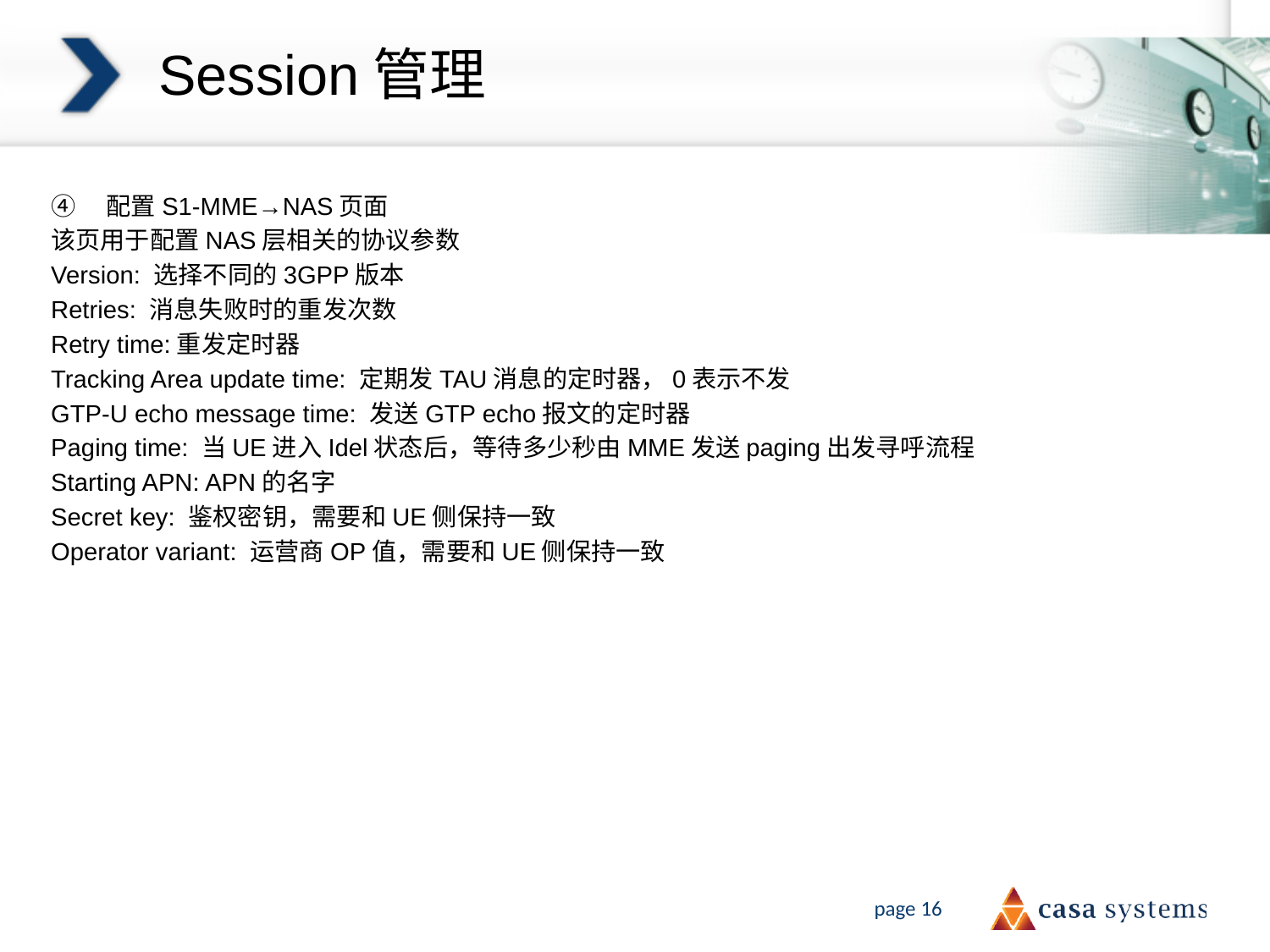

# Session管理

④　配置S1-MME→NAS页面
该页用于配置NAS层相关的协议参数
Version: 选择不同的3GPP版本
Retries: 消息失败时的重发次数
Retry time:重发定时器
Tracking Area update time: 定期发TAU消息的定时器，0表示不发
GTP-U echo message time: 发送GTP echo报文的定时器
Paging time: 当UE进入Idel状态后，等待多少秒由MME发送paging出发寻呼流程
Starting APN: APN的名字
Secret key: 鉴权密钥，需要和UE侧保持一致
Operator variant: 运营商OP值，需要和UE侧保持一致

page 16